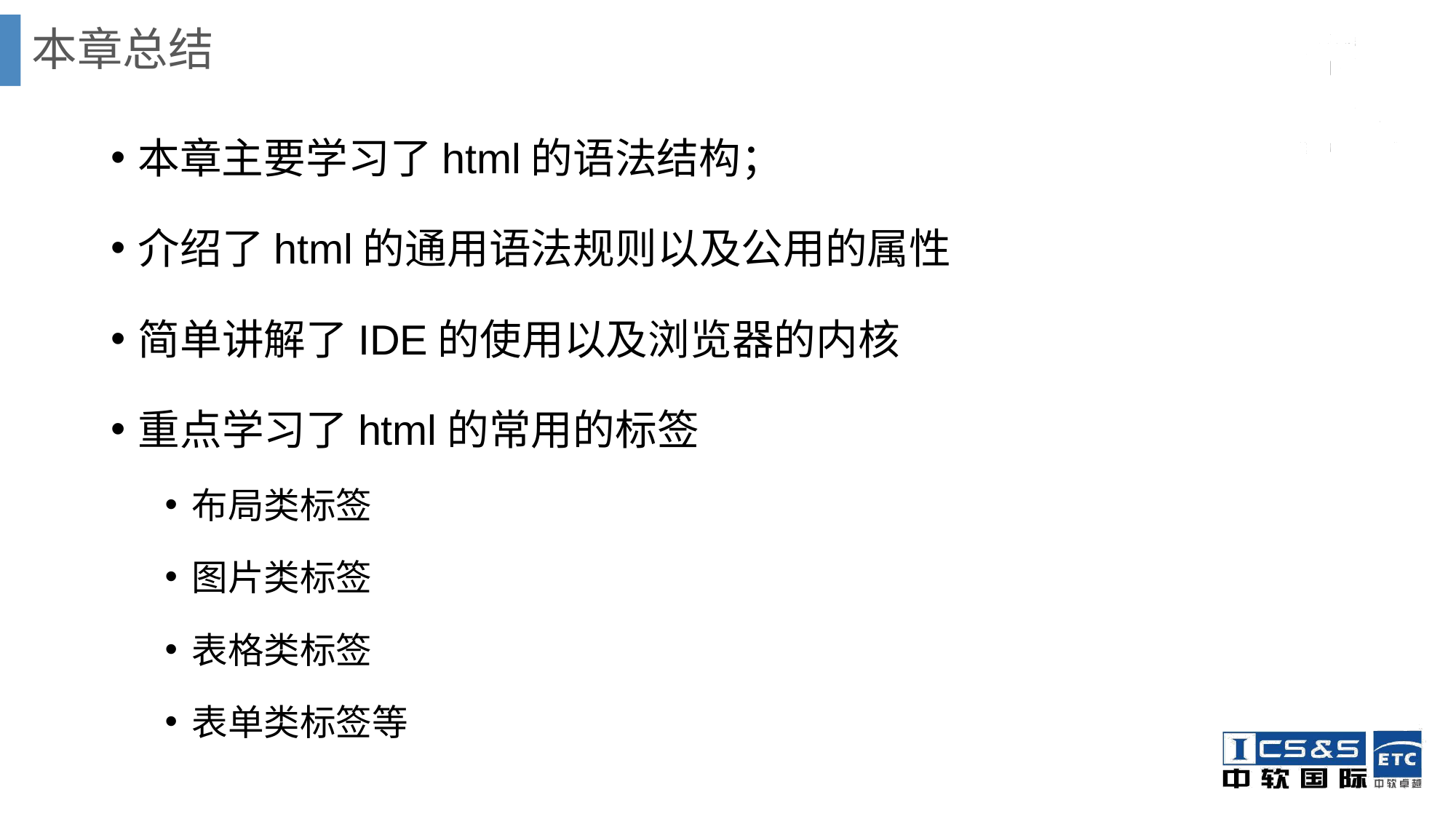

# 本章总结
本章主要学习了html的语法结构；
介绍了html的通用语法规则以及公用的属性
简单讲解了IDE的使用以及浏览器的内核
重点学习了html的常用的标签
布局类标签
图片类标签
表格类标签
表单类标签等